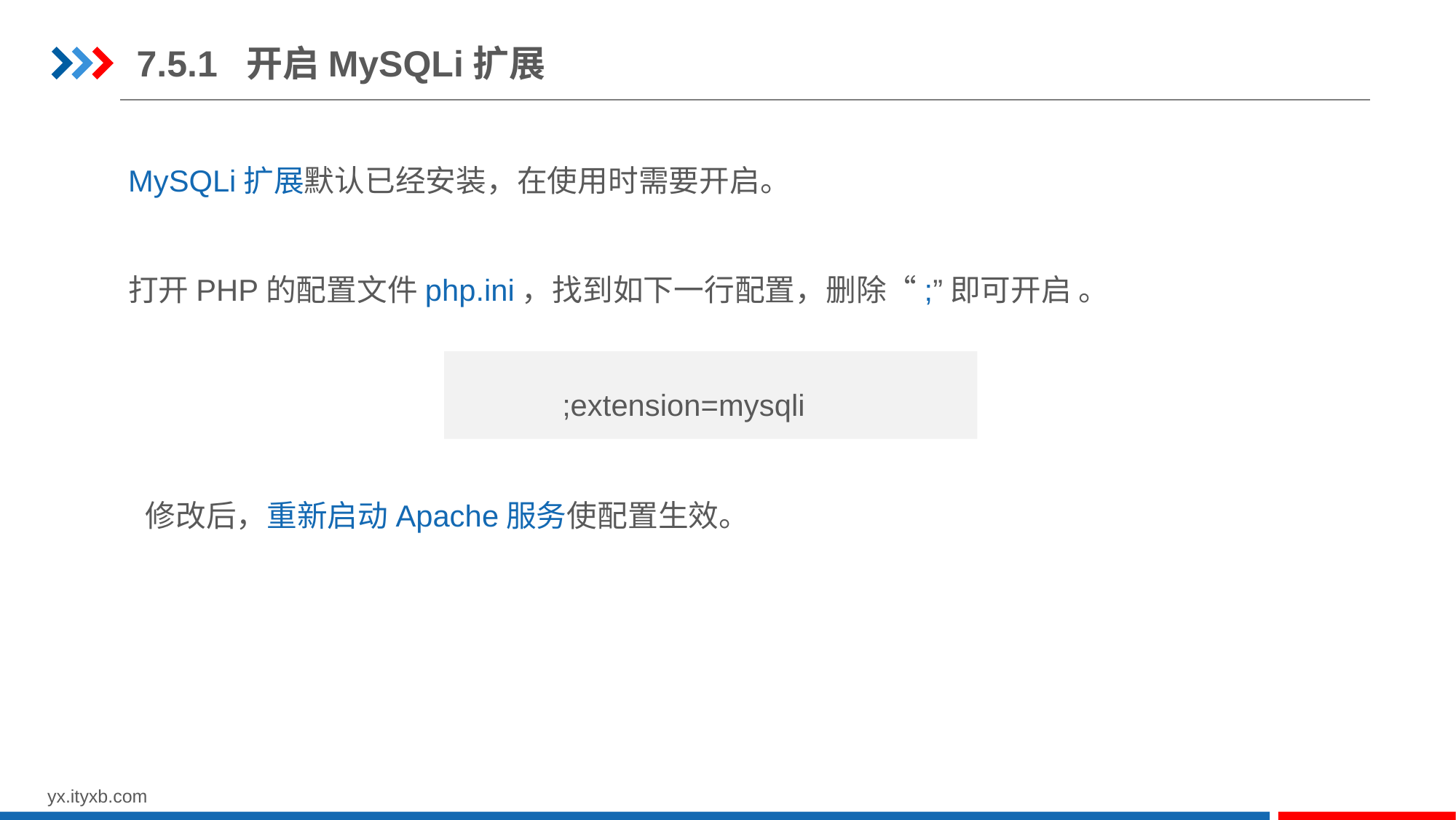

7.5.1  开启MySQLi扩展
MySQLi扩展默认已经安装，在使用时需要开启。

打开PHP的配置文件php.ini，找到如下一行配置，删除“;”即可开启 。

;extension=mysqli
修改后，重新启动Apache服务使配置生效。